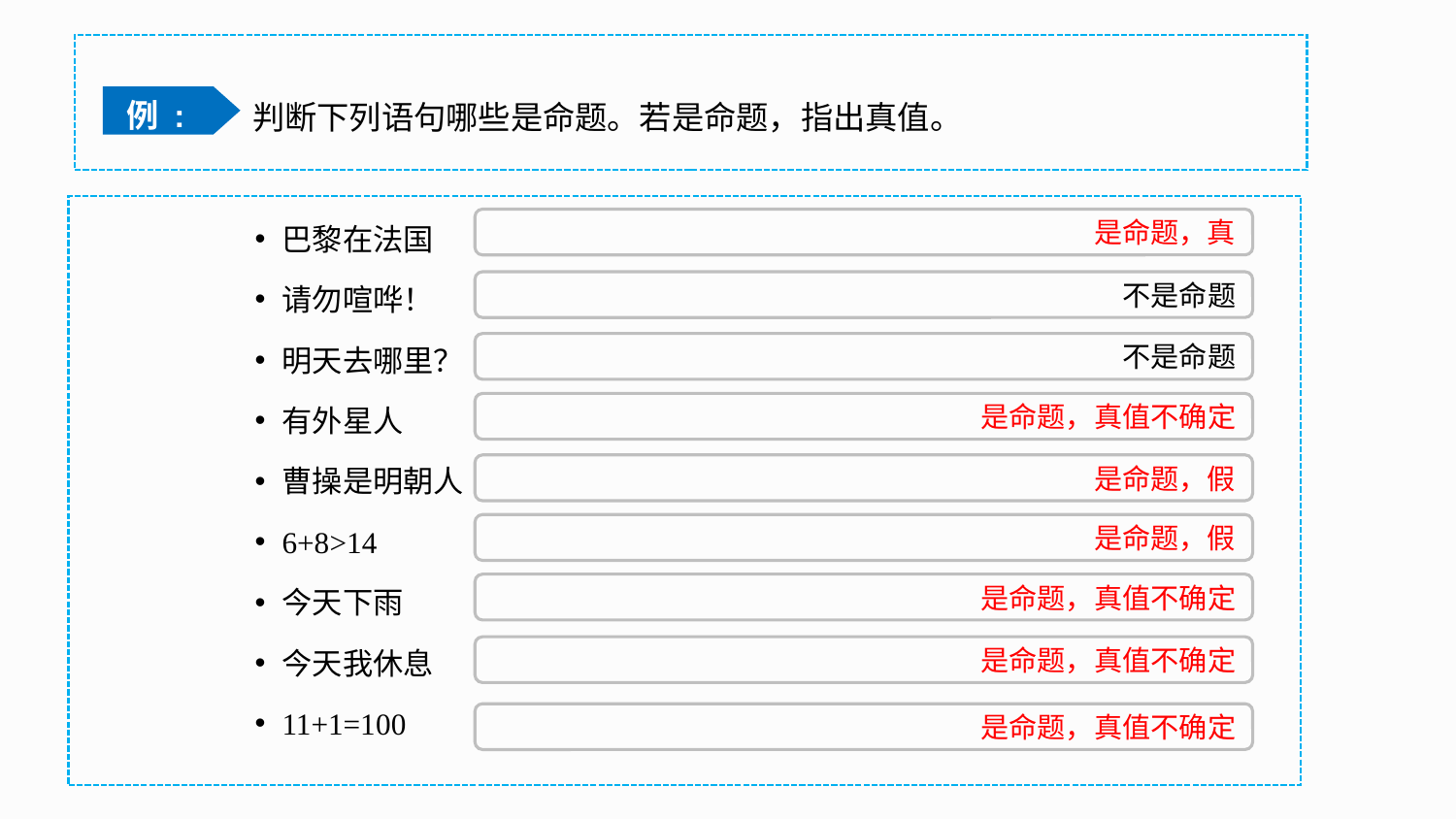

判断下列语句哪些是命题。若是命题，指出真值。
例 :

巴黎在法国
请勿喧哗！
明天去哪里？
有外星人
曹操是明朝人
6+8>14
今天下雨
今天我休息
11+1=100
是命题，真
不是命题
不是命题
是命题，真值不确定
是命题，假
是命题，假
是命题，真值不确定
是命题，真值不确定
是命题，真值不确定